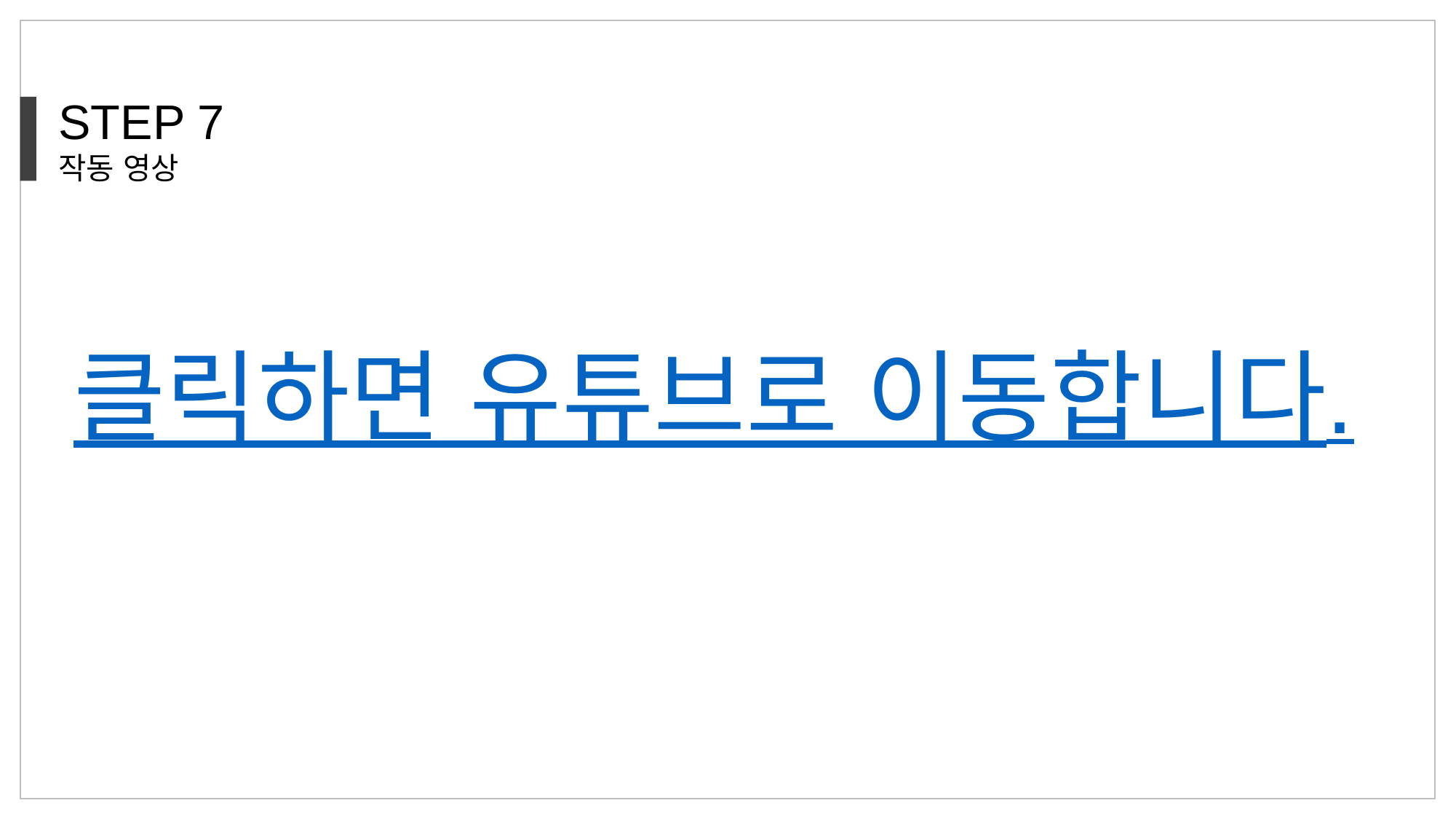

STEP 7
작동 영상

클릭하면 유튜브로 이동합니다.